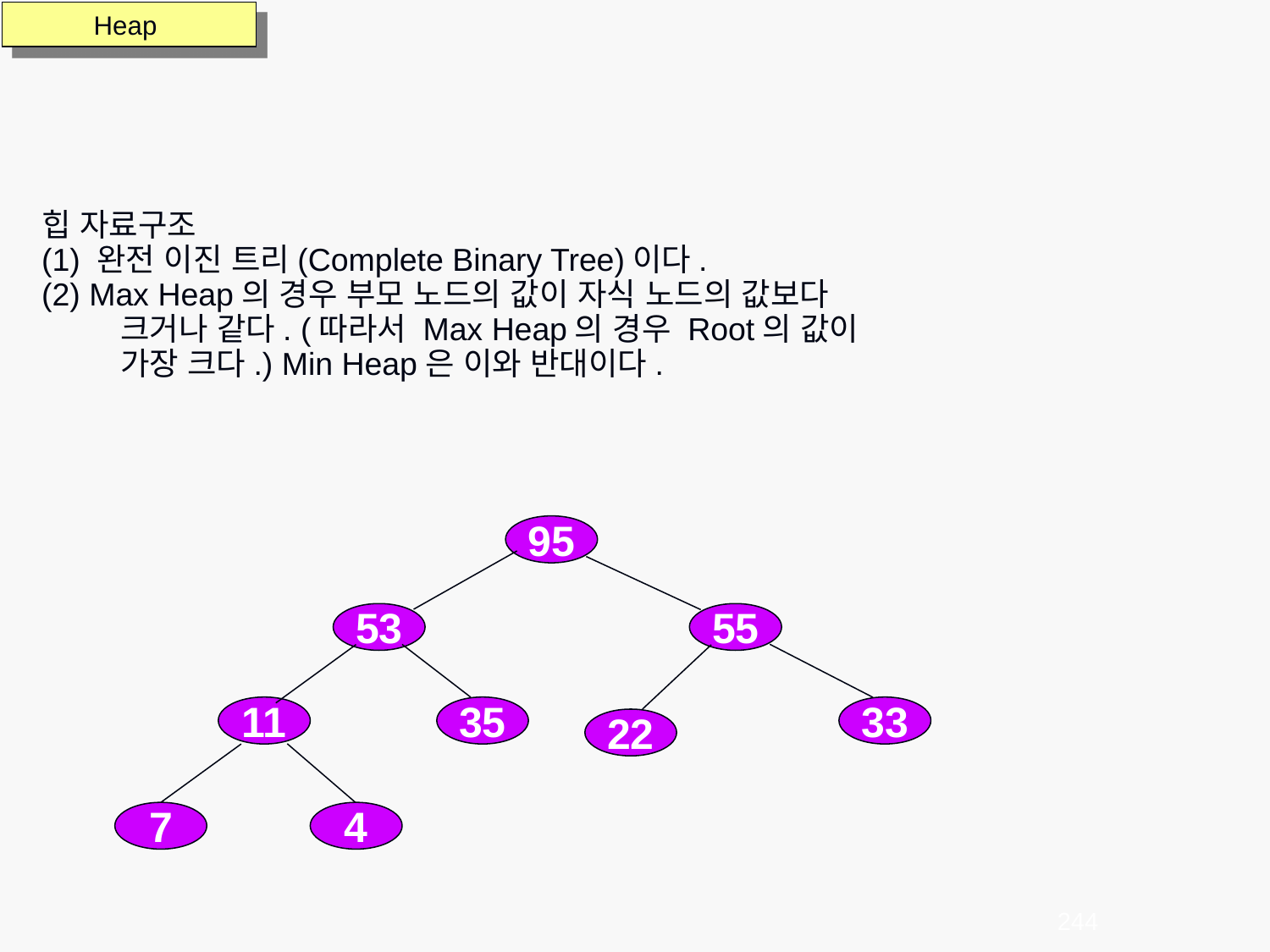

Heap

힙 자료구조
(1) 완전 이진 트리(Complete Binary Tree)이다.
(2) Max Heap의 경우 부모 노드의 값이 자식 노드의 값보다
        크거나 같다. (따라서 Max Heap의 경우 Root의 값이
        가장 크다.) Min Heap은 이와 반대이다.
95

53
55

11
35
33
22

7
4
244